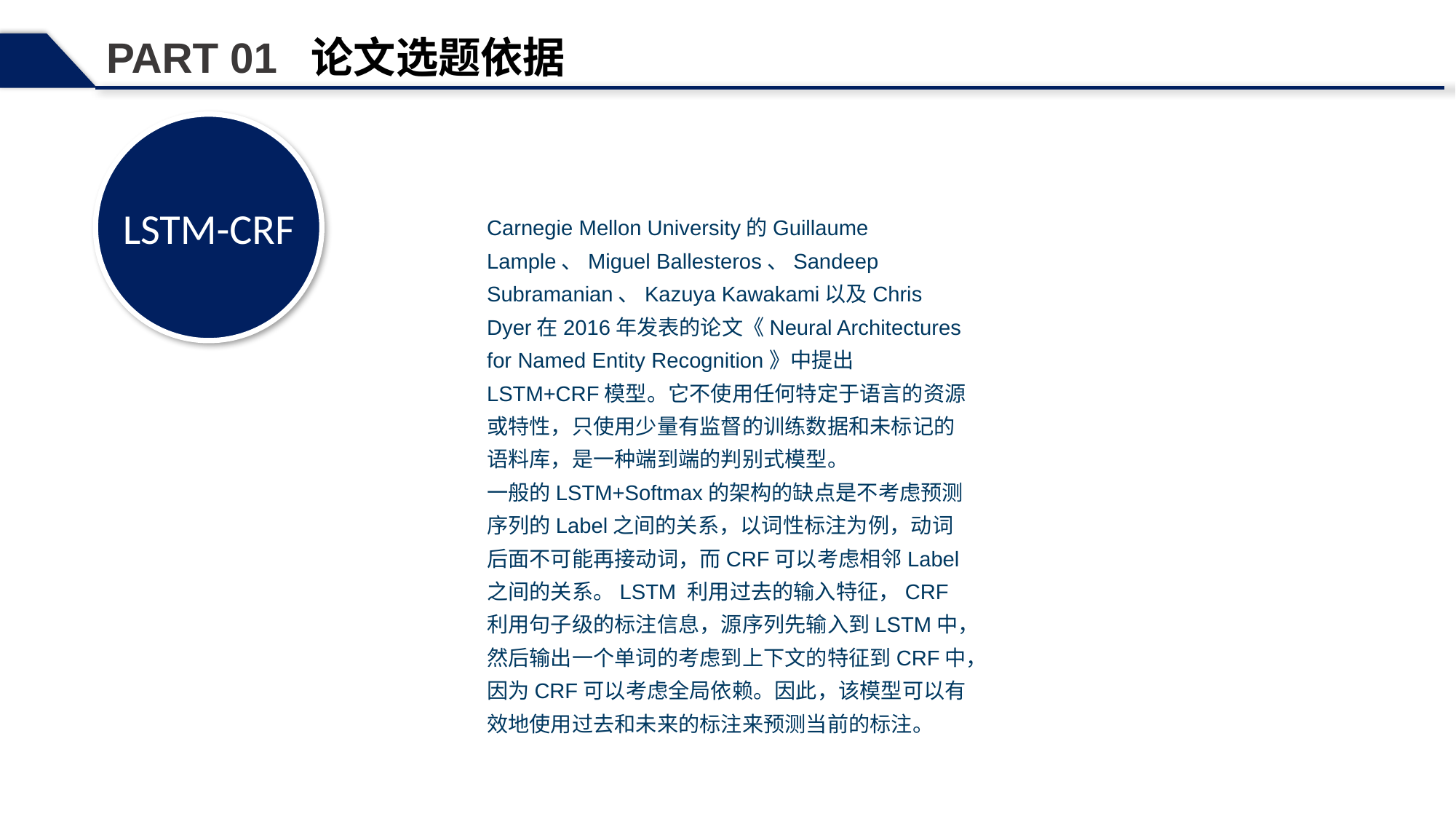

PART 01  论文选题依据

LSTM-CRF
Carnegie Mellon University的Guillaume Lample、Miguel Ballesteros、Sandeep Subramanian、Kazuya Kawakami以及Chris Dyer在2016年发表的论文《Neural Architectures for Named Entity Recognition》中提出LSTM+CRF模型。它不使用任何特定于语言的资源或特性，只使用少量有监督的训练数据和未标记的语料库，是一种端到端的判别式模型。
一般的LSTM+Softmax的架构的缺点是不考虑预测序列的Label之间的关系，以词性标注为例，动词后面不可能再接动词，而CRF可以考虑相邻Label之间的关系。LSTM 利用过去的输入特征，CRF 利用句子级的标注信息，源序列先输入到LSTM中，然后输出一个单词的考虑到上下文的特征到CRF中，因为CRF可以考虑全局依赖。因此，该模型可以有效地使用过去和未来的标注来预测当前的标注。